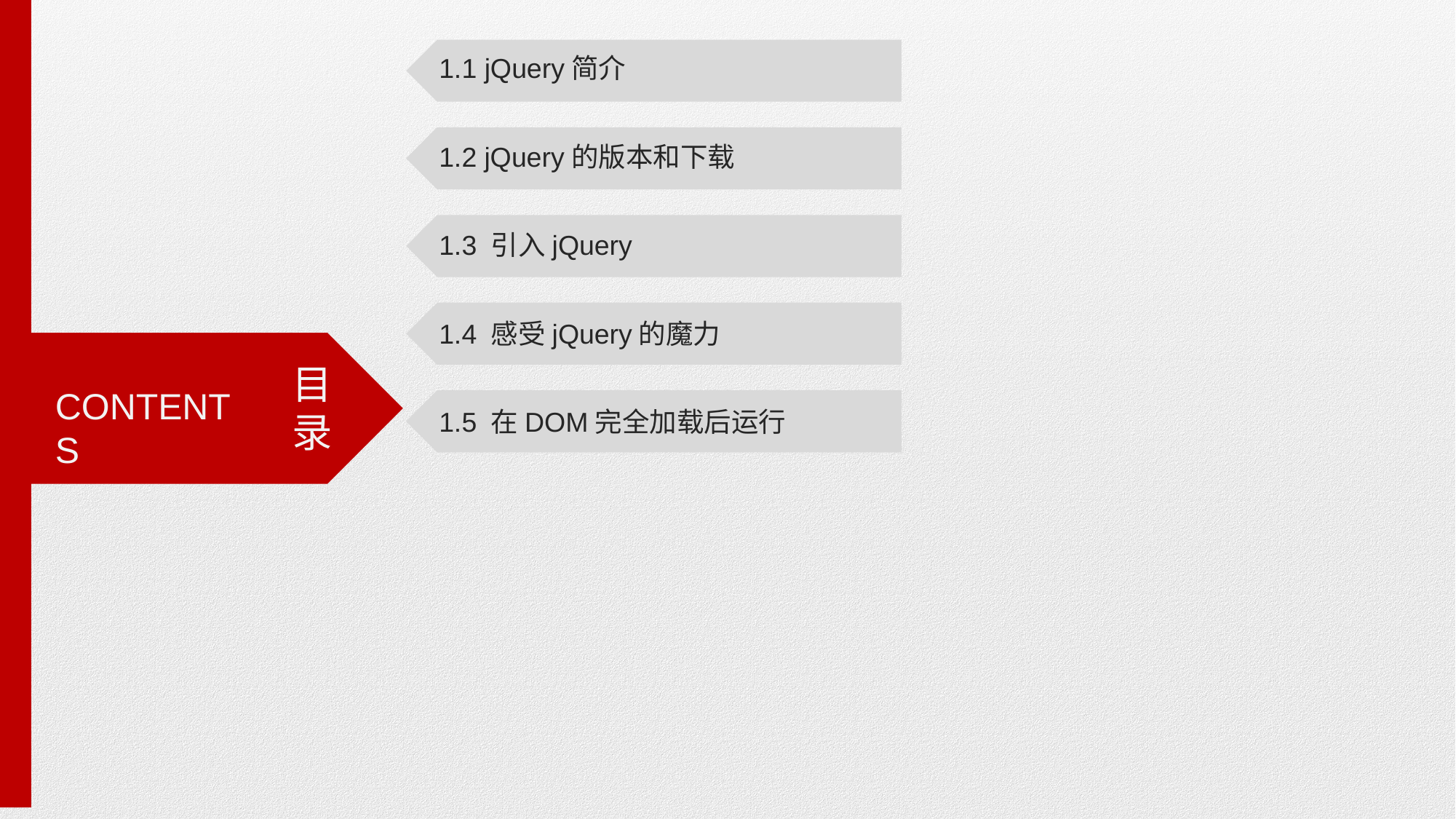

1.1 jQuery简介

1.2 jQuery的版本和下载

1.3 引入jQuery

1.4 感受jQuery的魔力

目录
CONTENTS

1.5 在DOM完全加载后运行